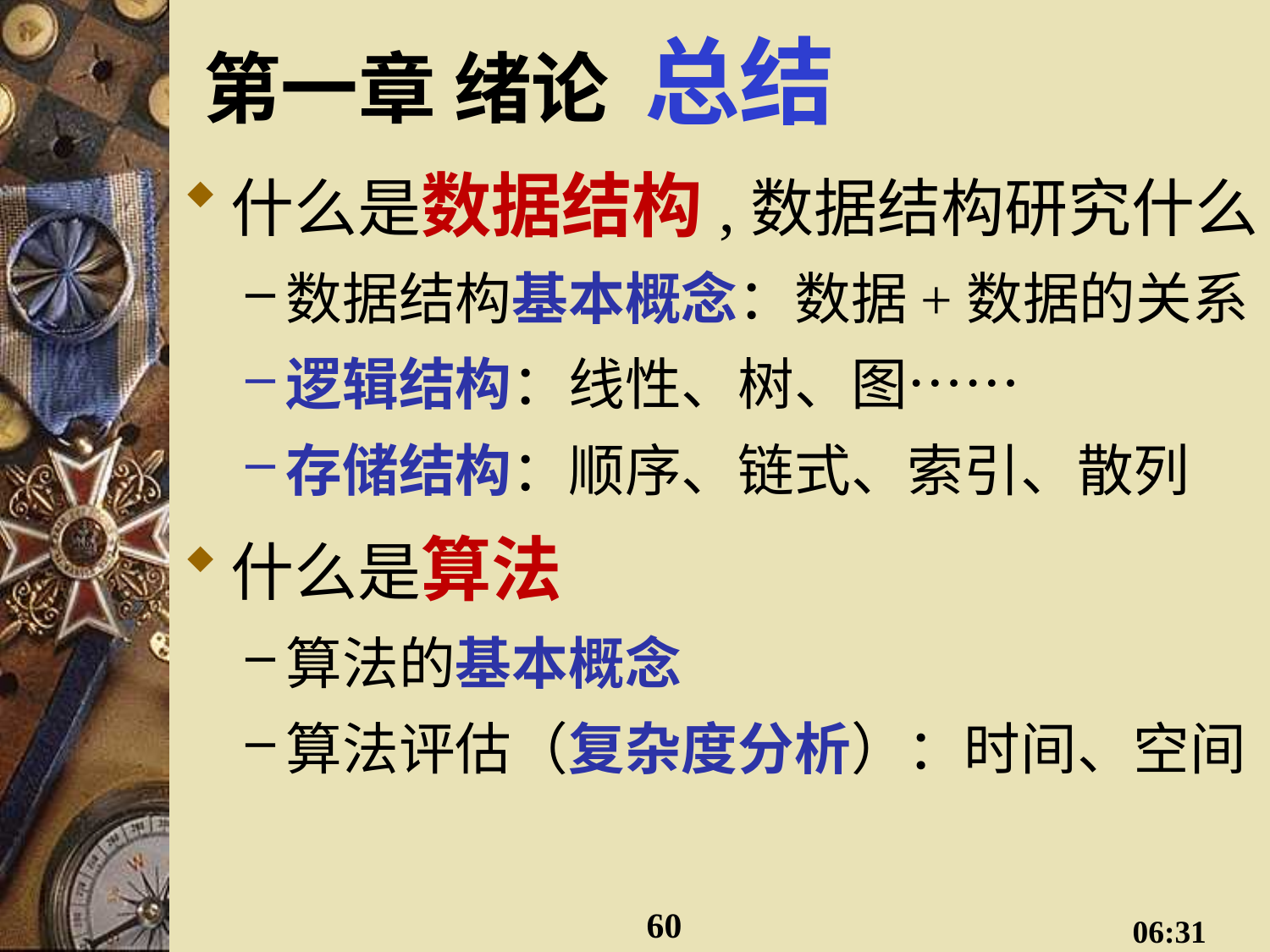

# 第一章 绪论  总结
什么是数据结构,数据结构研究什么
数据结构基本概念：数据+数据的关系
逻辑结构：线性、树、图……
存储结构：顺序、链式、索引、散列
什么是算法
算法的基本概念
算法评估（复杂度分析）：时间、空间